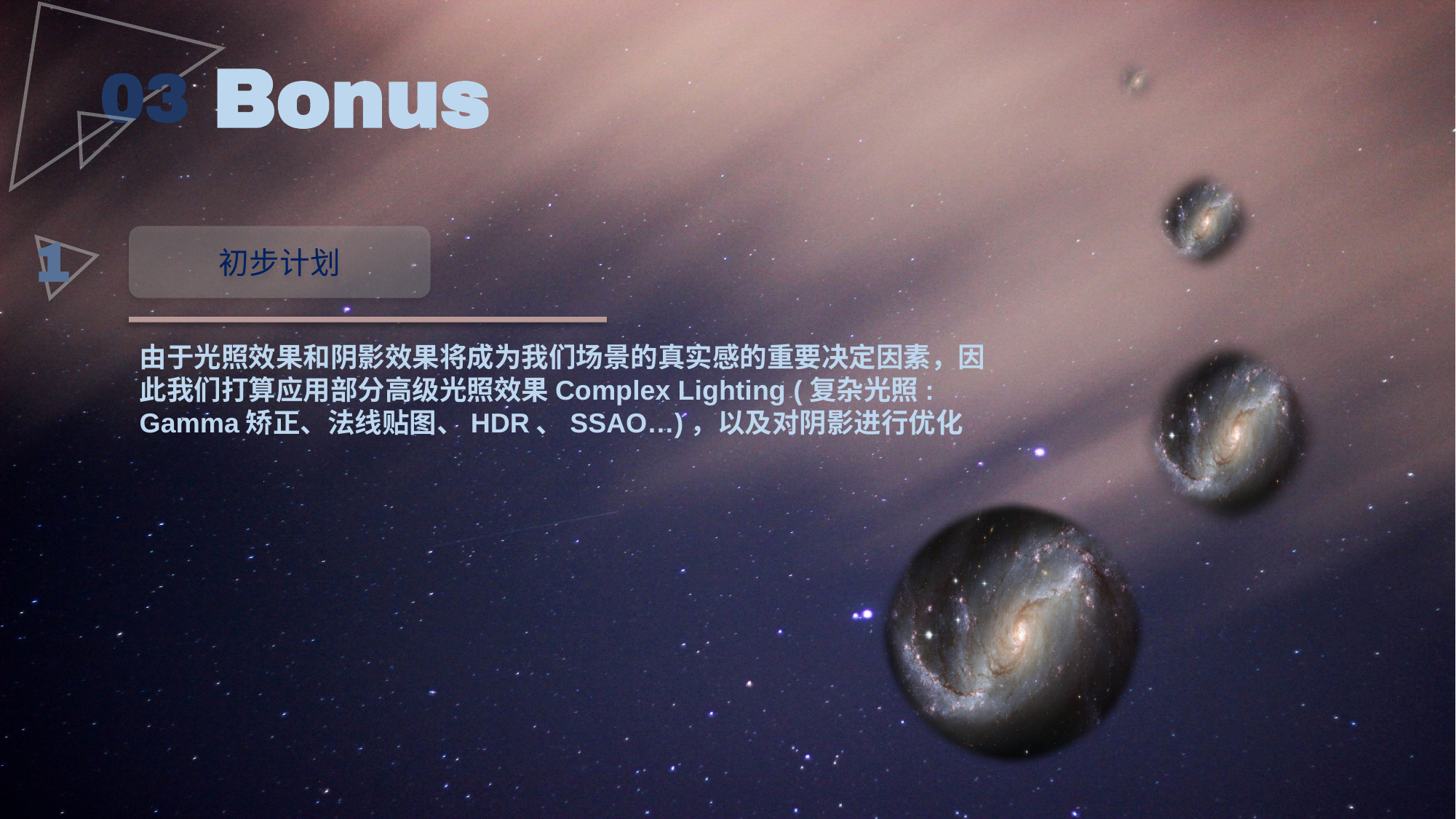

03

Bonus

1
初步计划

由于光照效果和阴影效果将成为我们场景的真实感的重要决定因素，因此我们打算应用部分高级光照效果Complex Lighting (复杂光照: Gamma矫正、法线贴图、HDR、SSAO…)，以及对阴影进行优化